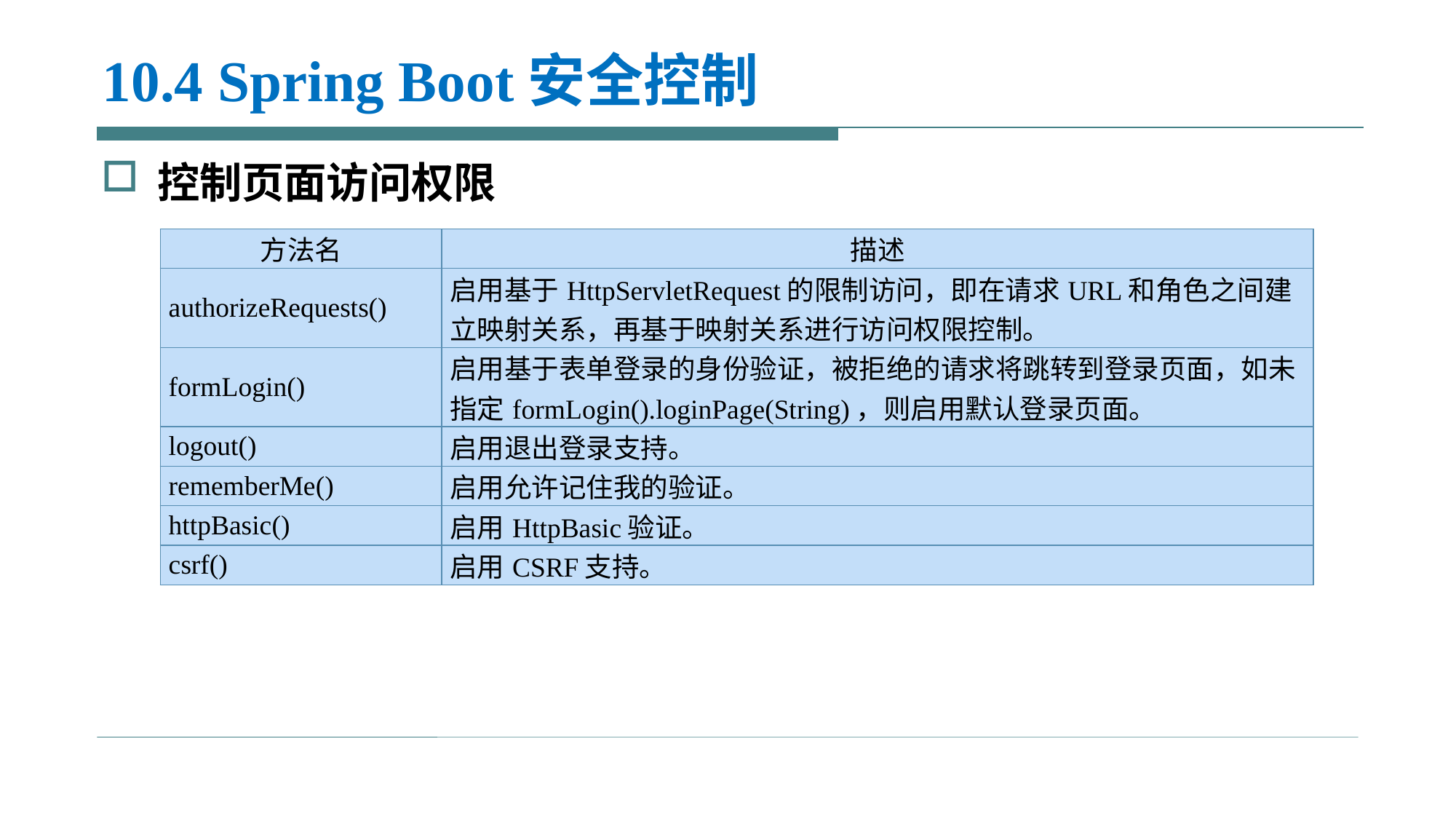

# 10.4 Spring Boot安全控制
控制页面访问权限

| 方法名 | 描述 |
| --- | --- |
| authorizeRequests() | 启用基于HttpServletRequest的限制访问，即在请求URL和角色之间建立映射关系，再基于映射关系进行访问权限控制。 |
| formLogin() | 启用基于表单登录的身份验证，被拒绝的请求将跳转到登录页面，如未指定formLogin().loginPage(String)，则启用默认登录页面。 |
| logout() | 启用退出登录支持。 |
| rememberMe() | 启用允许记住我的验证。 |
| httpBasic() | 启用HttpBasic验证。 |
| csrf() | 启用CSRF支持。 |
34